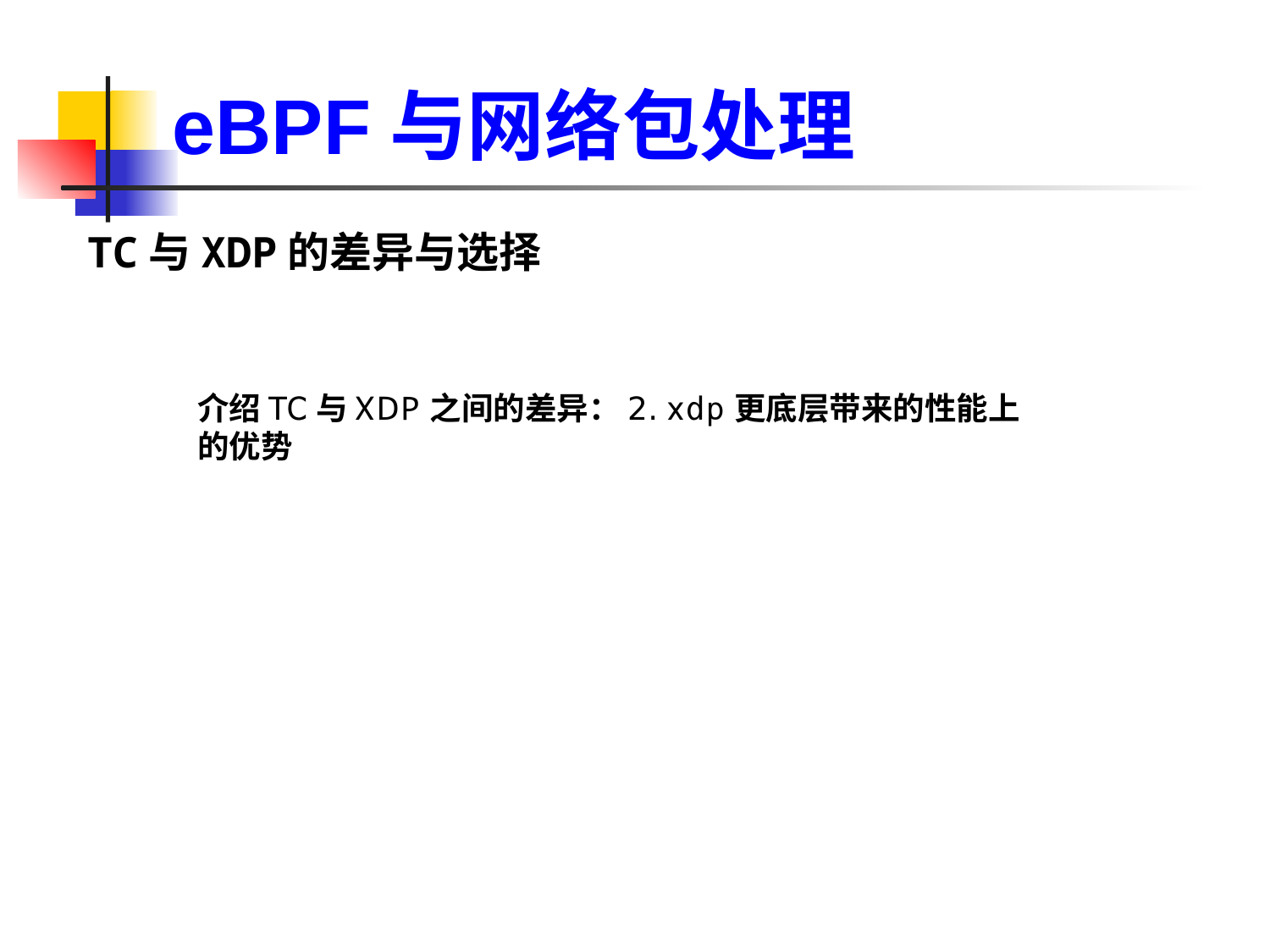

eBPF与网络包处理
TC与XDP的差异与选择
介绍TC与XDP之间的差异：2. xdp更底层带来的性能上的优势